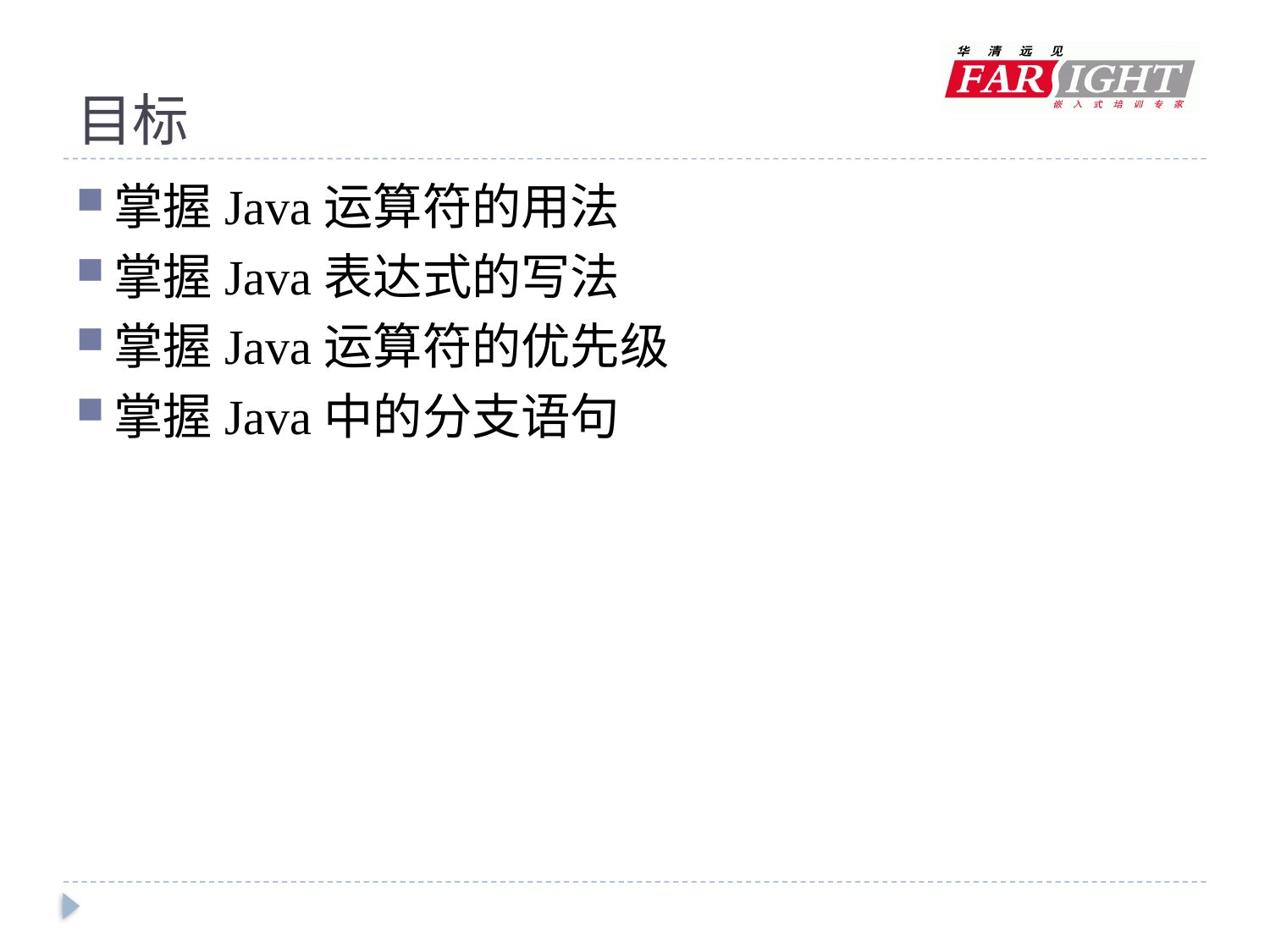

# 目标
掌握Java运算符的用法
掌握Java表达式的写法
掌握Java运算符的优先级
掌握Java中的分支语句